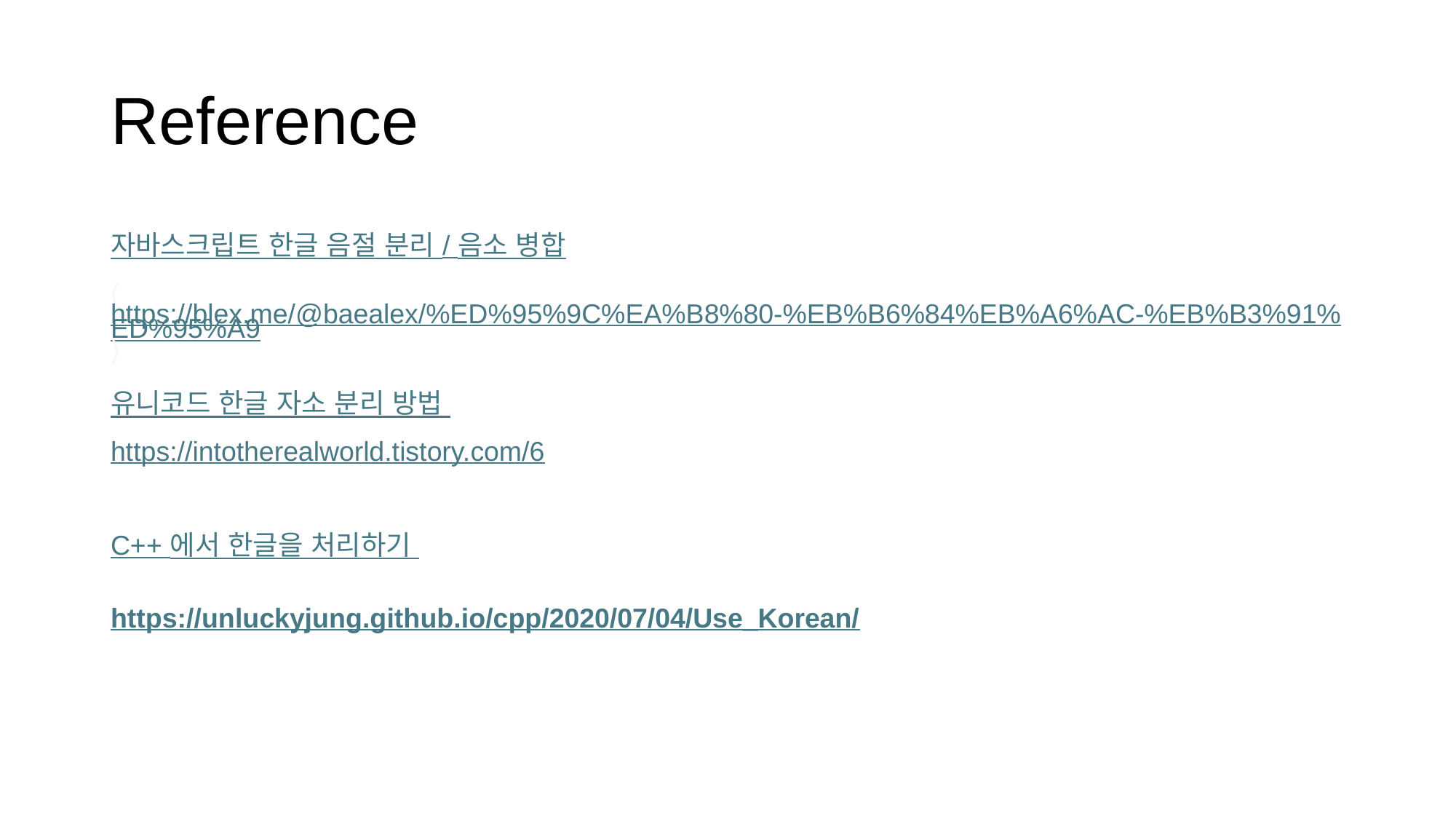

# Reference
자바스크립트 한글 음절 분리 / 음소 병합

(https://blex.me/@baealex/%ED%95%9C%EA%B8%80-%EB%B6%84%EB%A6%AC-%EB%B3%91%ED%95%A9)

유니코드 한글 자소 분리 방법

https://intotherealworld.tistory.com/6

C++ 에서 한글을 처리하기

https://unluckyjung.github.io/cpp/2020/07/04/Use_Korean/